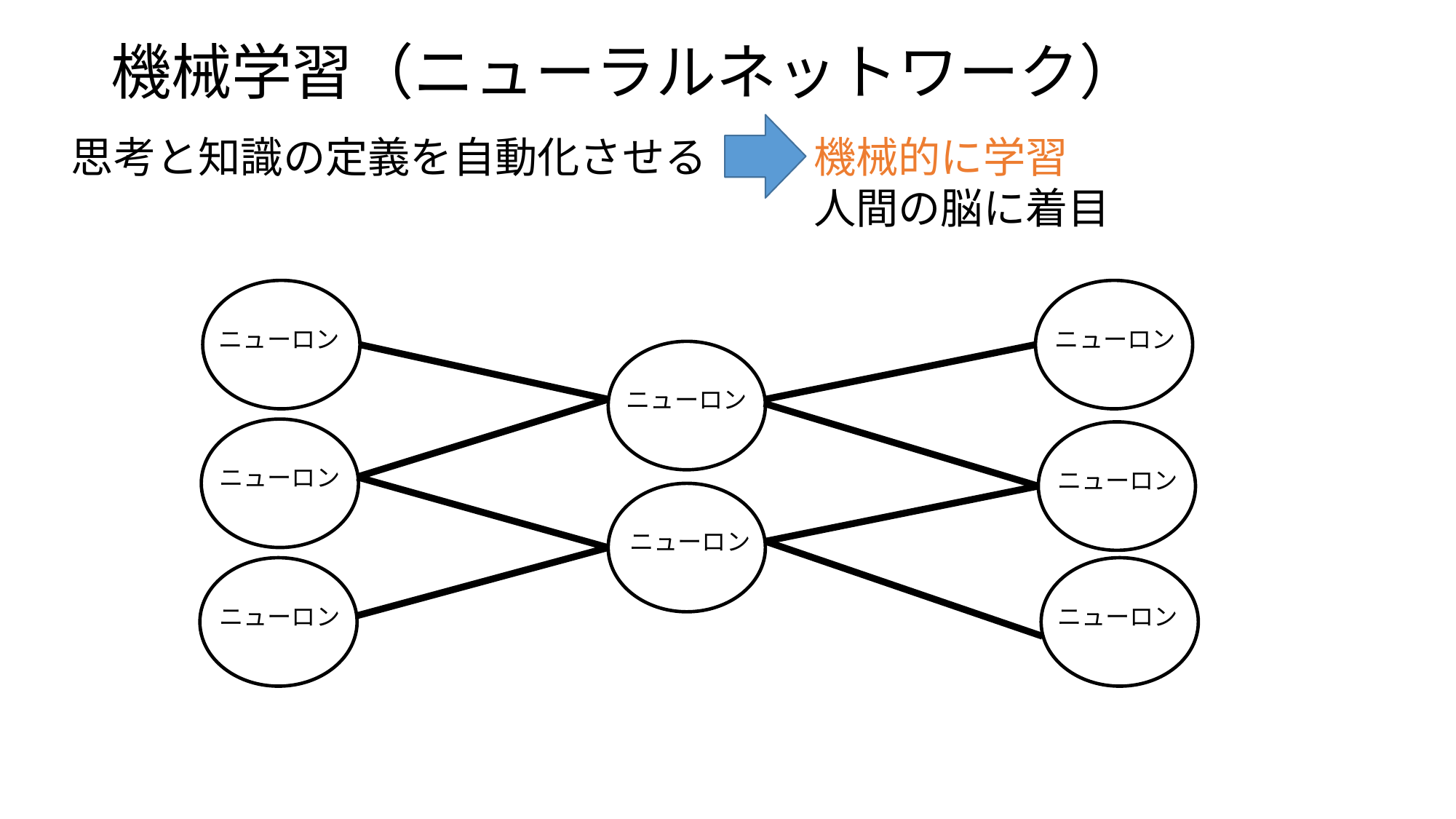

# 機械学習（ニューラルネットワーク）

機械的に学習
人間の脳に着目
思考と知識の定義を自動化させる！

ニューロン

ニューロン

ニューロン

ニューロン

ニューロン

ニューロン

ニューロン

ニューロン